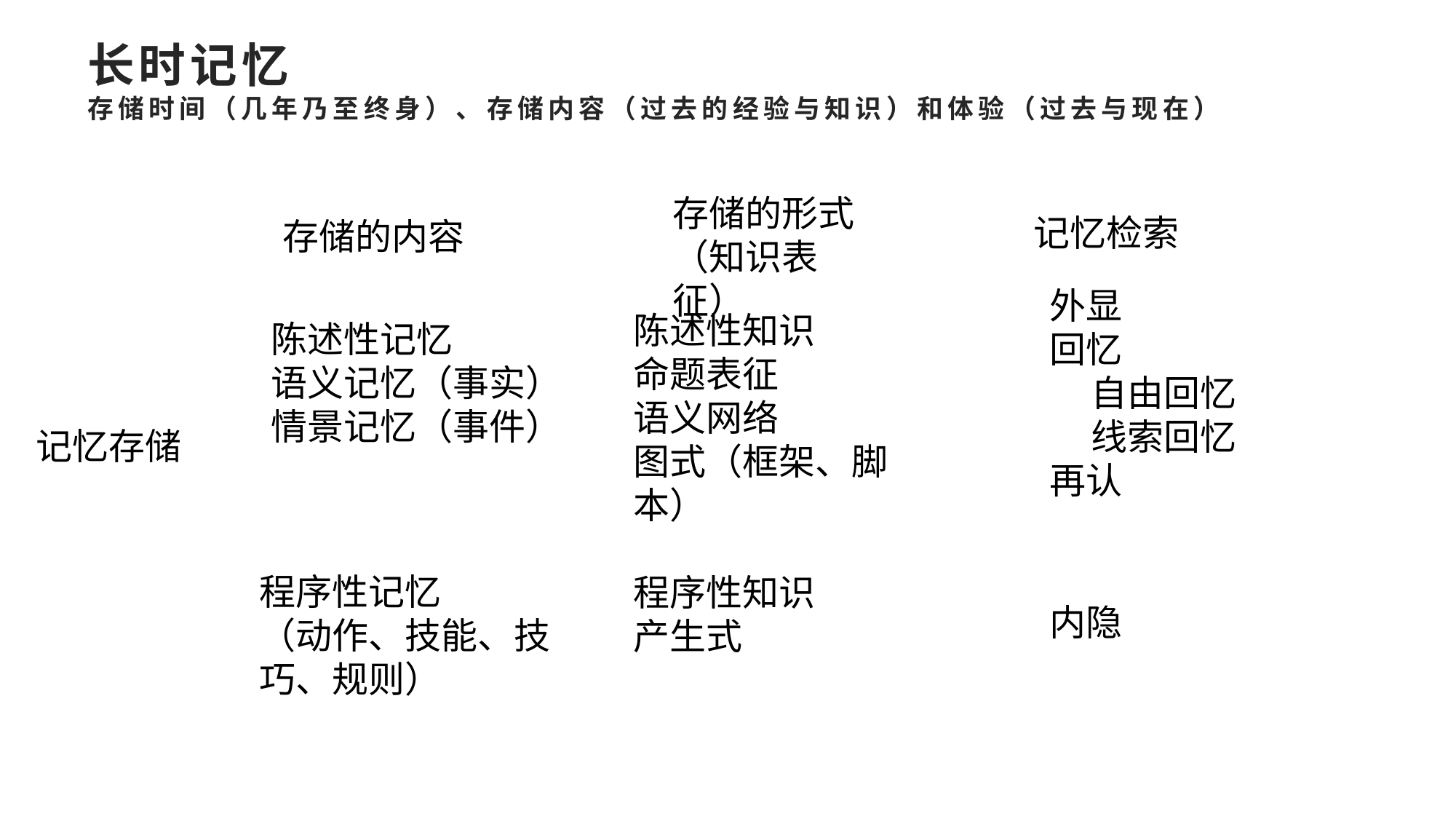

# 长时记忆 存储时间（几年乃至终身）、存储内容（过去的经验与知识）和体验（过去与现在）
存储的形式（知识表征）
记忆检索
存储的内容
外显
回忆
    自由回忆
    线索回忆
再认

陈述性知识
命题表征
语义网络
图式（框架、脚本）
陈述性记忆
语义记忆（事实）
情景记忆（事件）
记忆存储
程序性记忆
（动作、技能、技巧、规则）
程序性知识
产生式
内隐